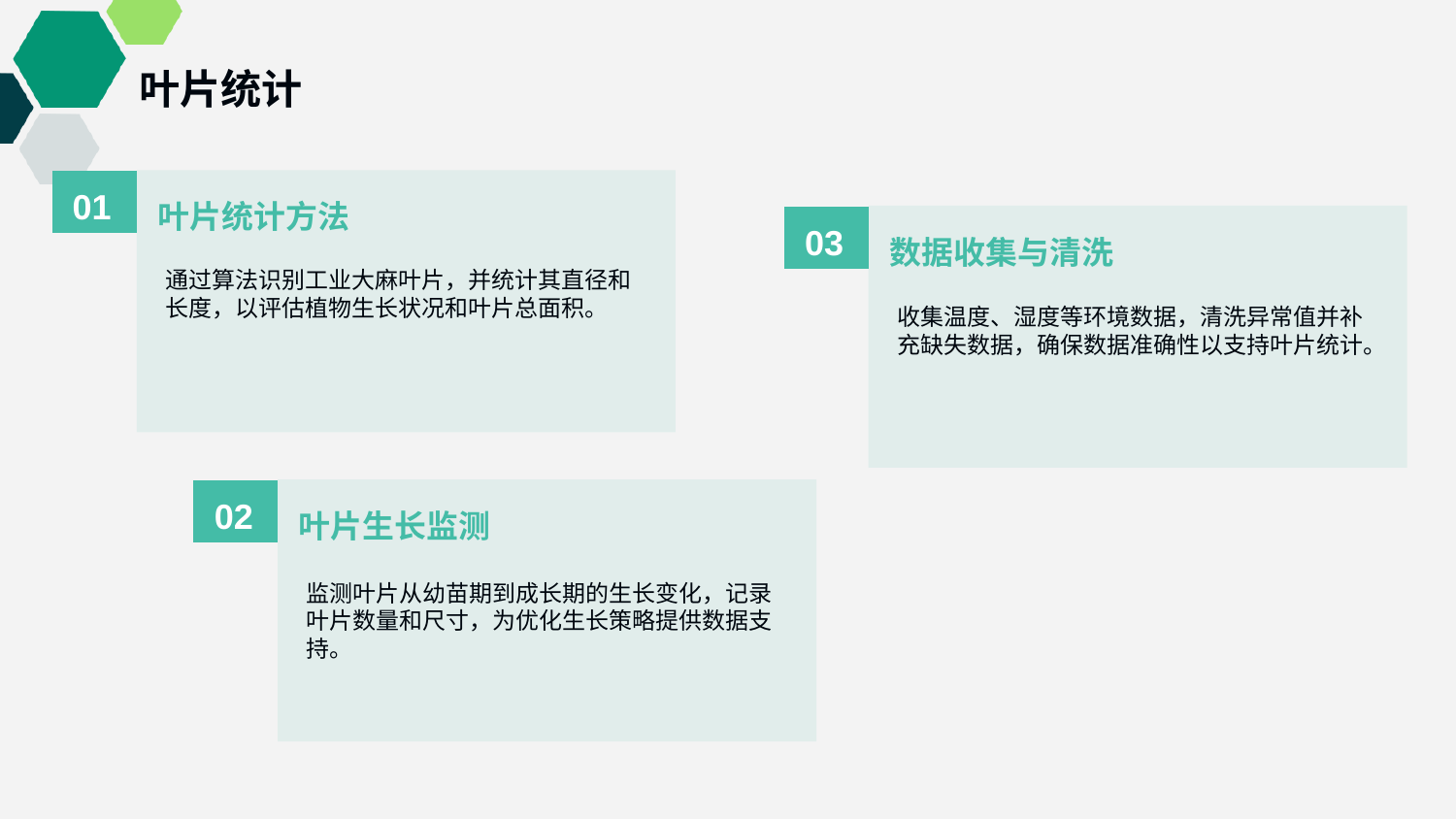

叶片统计
01

叶片统计方法

03

数据收集与清洗
通过算法识别工业大麻叶片，并统计其直径和长度，以评估植物生长状况和叶片总面积。
收集温度、湿度等环境数据，清洗异常值并补充缺失数据，确保数据准确性以支持叶片统计。
02

叶片生长监测
监测叶片从幼苗期到成长期的生长变化，记录叶片数量和尺寸，为优化生长策略提供数据支持。